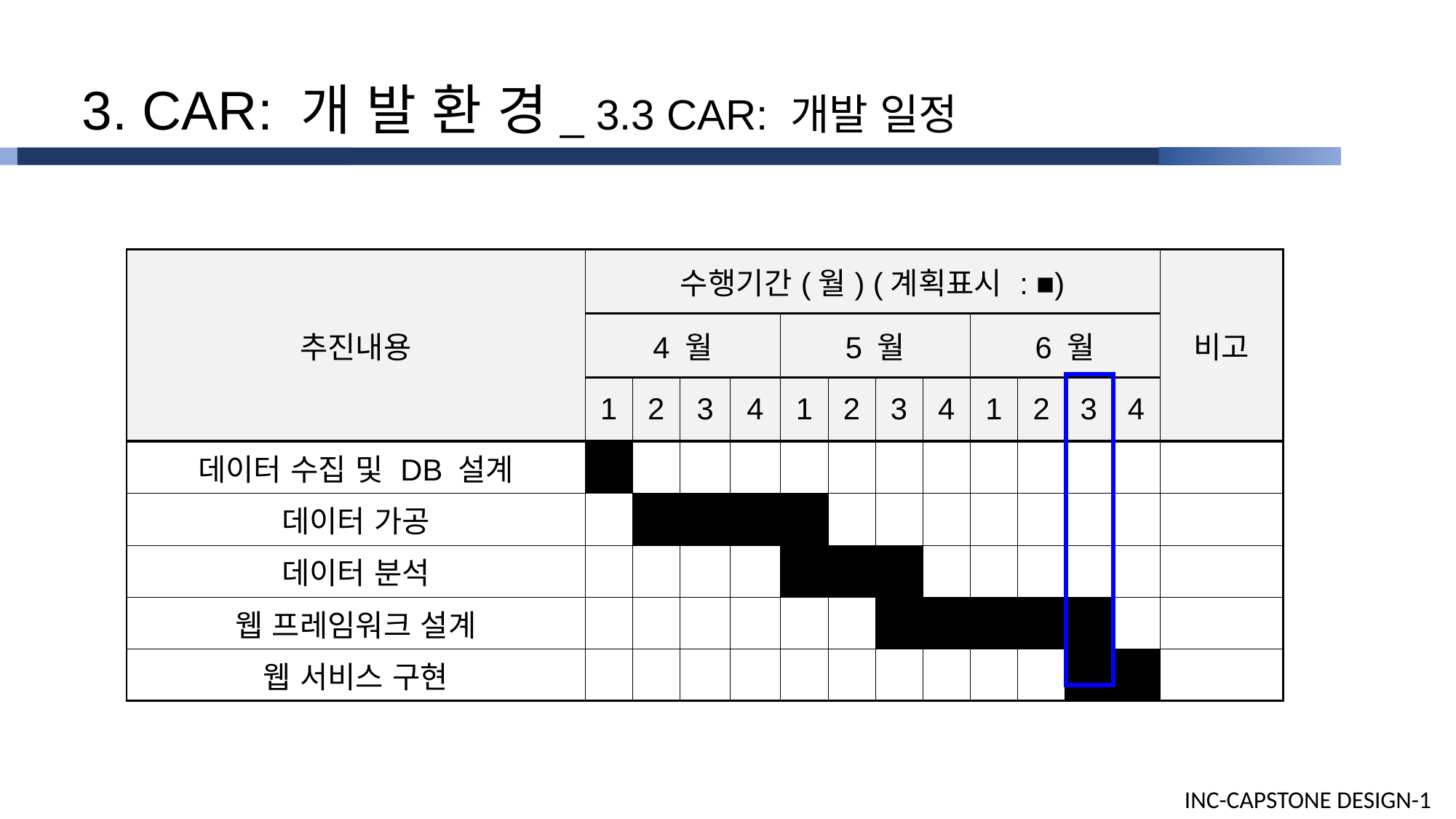

3. CAR: 개 발 환 경_ 3.3 CAR: 개발 일정
| 추진내용 | 수행기간(월) (계획표시 : ■) |  |  |  |  |  |  |  |  |  |  |  | 비고 |
| --- | --- | --- | --- | --- | --- | --- | --- | --- | --- | --- | --- | --- | --- |
|  | 4 월 |  |  |  | 5 월 |  |  |  | 6 월 |  |  |  |  |
|  | 1 | 2 | 3 | 4 | 1 | 2 | 3 | 4 | 1 | 2 | 3 | 4 |  |
| 데이터 수집 및 DB 설계 |  |  |  |  |  |  |  |  |  |  |  |  |  |
| 데이터 가공 |  |  |  |  |  |  |  |  |  |  |  |  |  |
| 데이터 분석 |  |  |  |  |  |  |  |  |  |  |  |  |  |
| 웹 프레임워크 설계 |  |  |  |  |  |  |  |  |  |  |  |  |  |
| 웹 서비스 구현 |  |  |  |  |  |  |  |  |  |  |  |  |  |